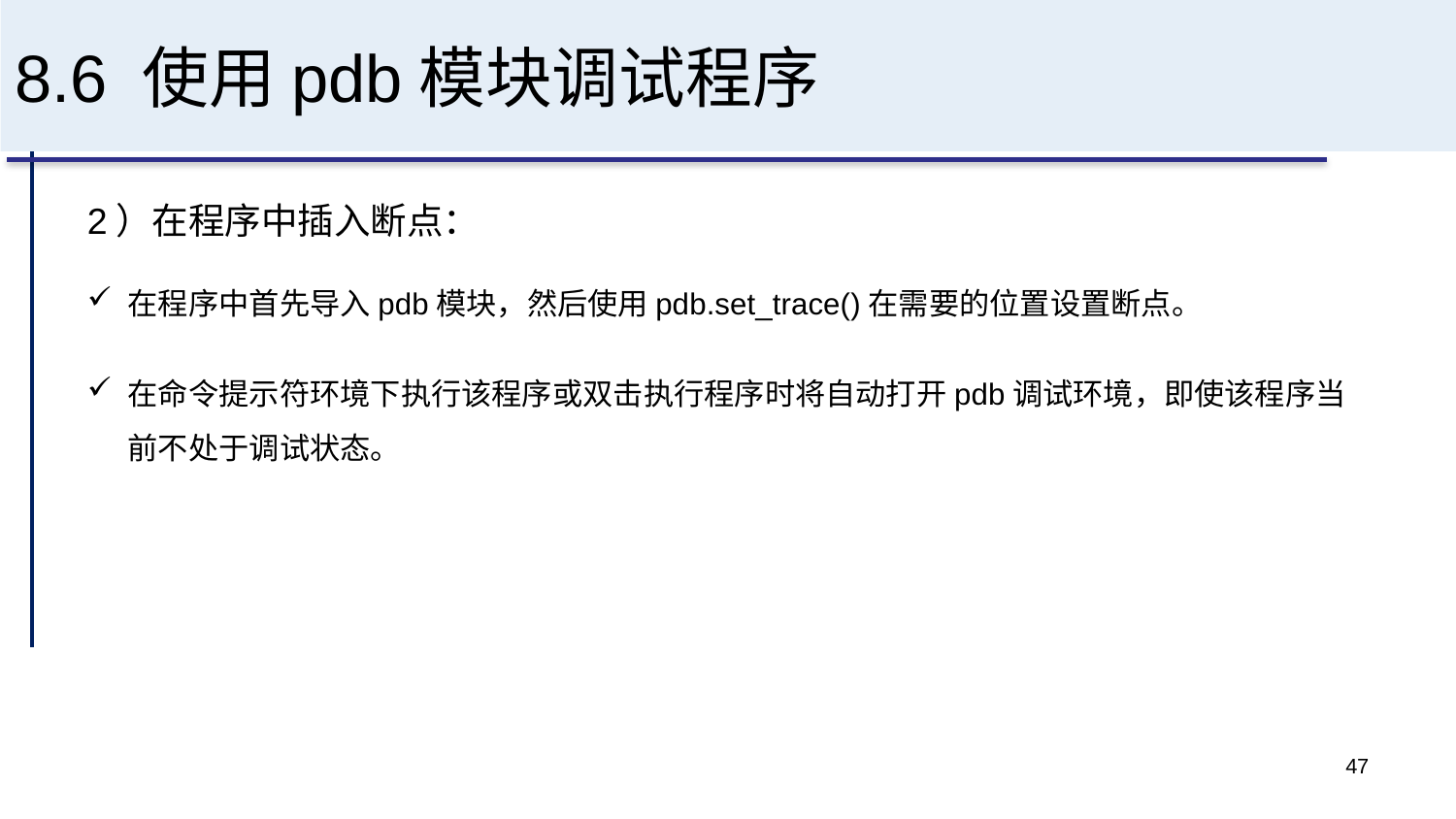

# 8.6 使用pdb模块调试程序
2）在程序中插入断点：
在程序中首先导入pdb模块，然后使用pdb.set_trace()在需要的位置设置断点。
在命令提示符环境下执行该程序或双击执行程序时将自动打开pdb调试环境，即使该程序当前不处于调试状态。
47